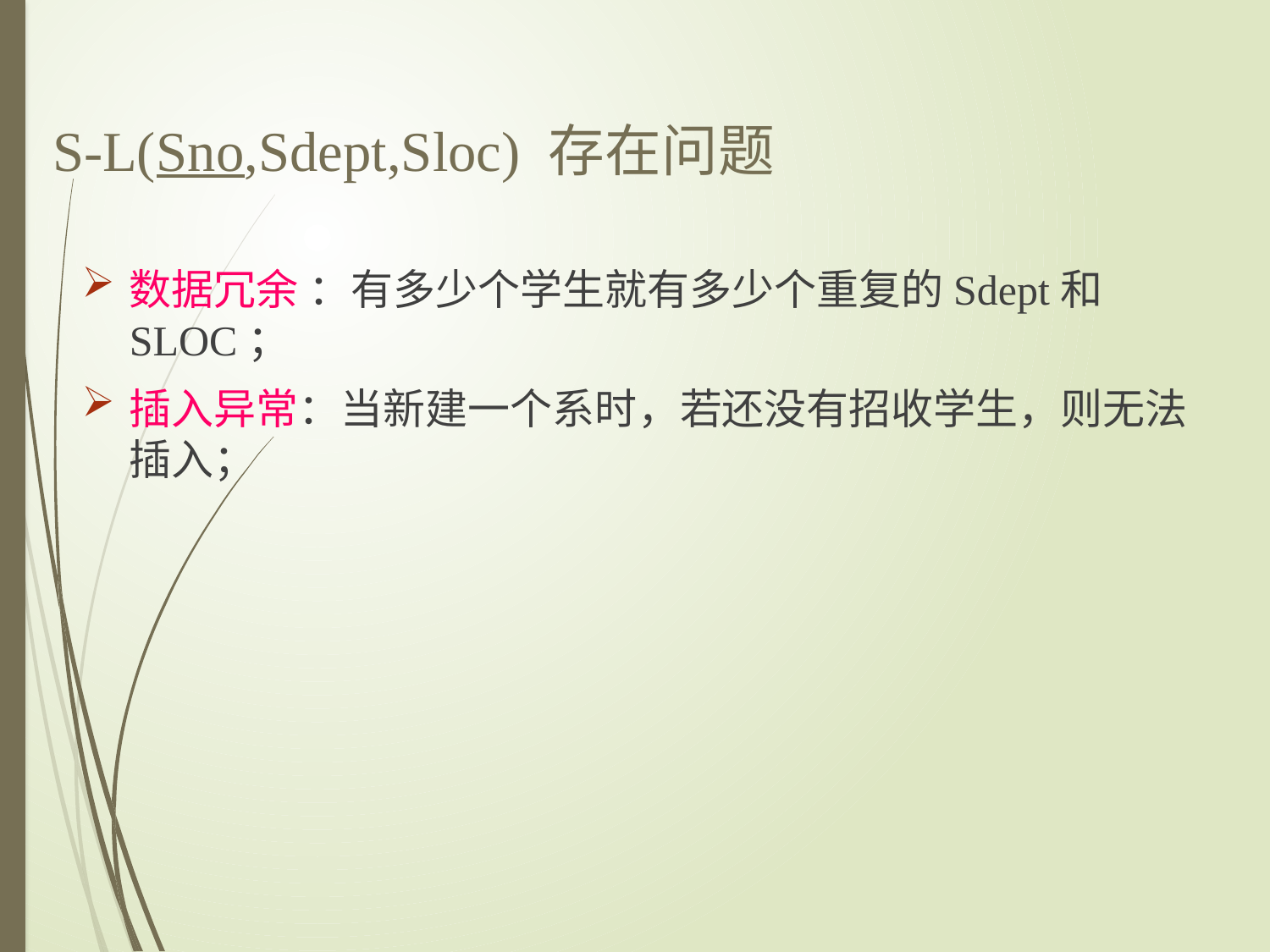

# S-L(Sno,Sdept,Sloc) 存在问题
数据冗余 ：有多少个学生就有多少个重复的Sdept和SLOC；
插入异常：当新建一个系时，若还没有招收学生，则无法插入；